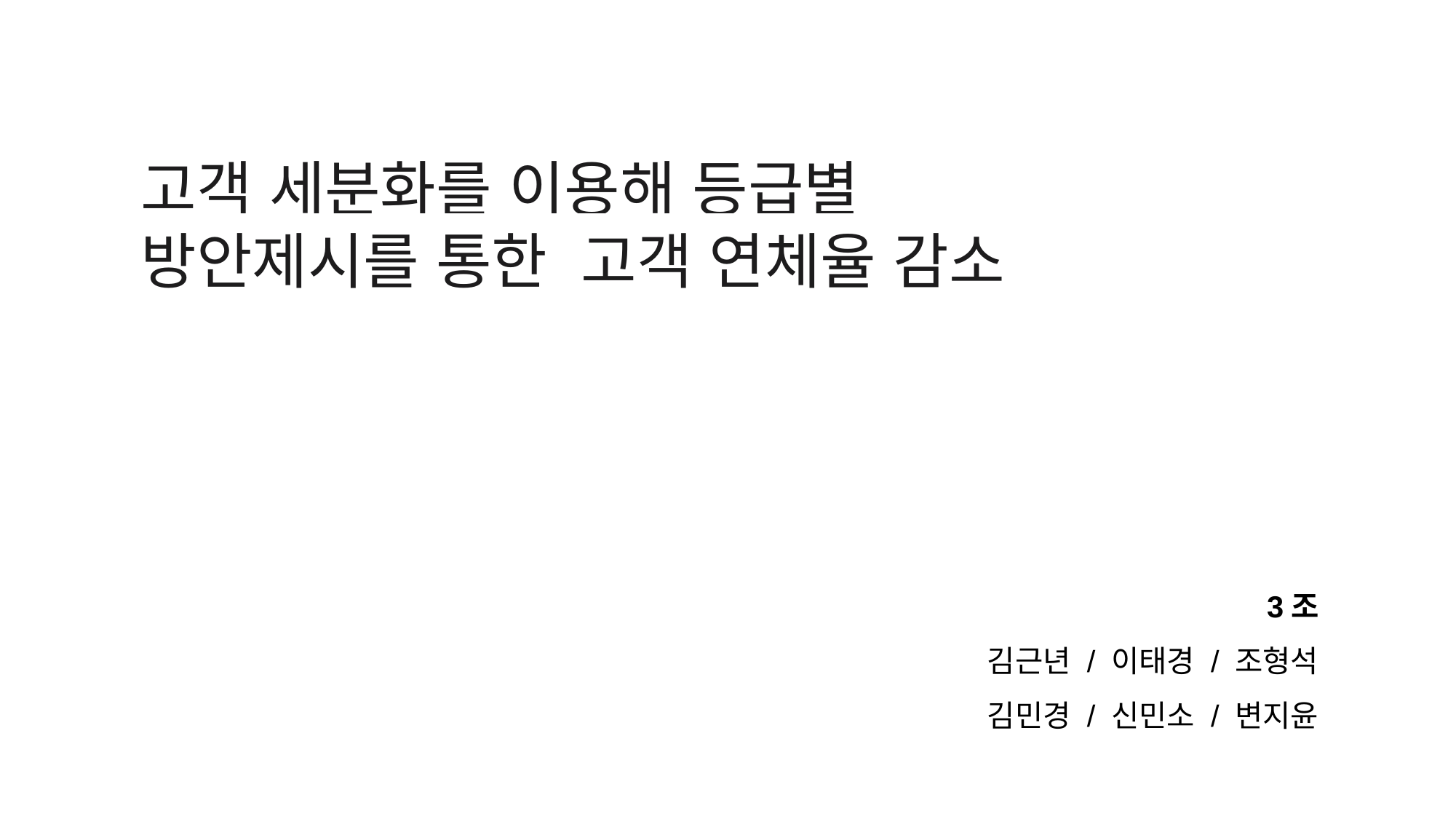

고객 세분화를 이용해 등급별 방안제시를 통한  고객 연체율 감소
3조
김근년 / 이태경 / 조형석
김민경 / 신민소 / 변지윤